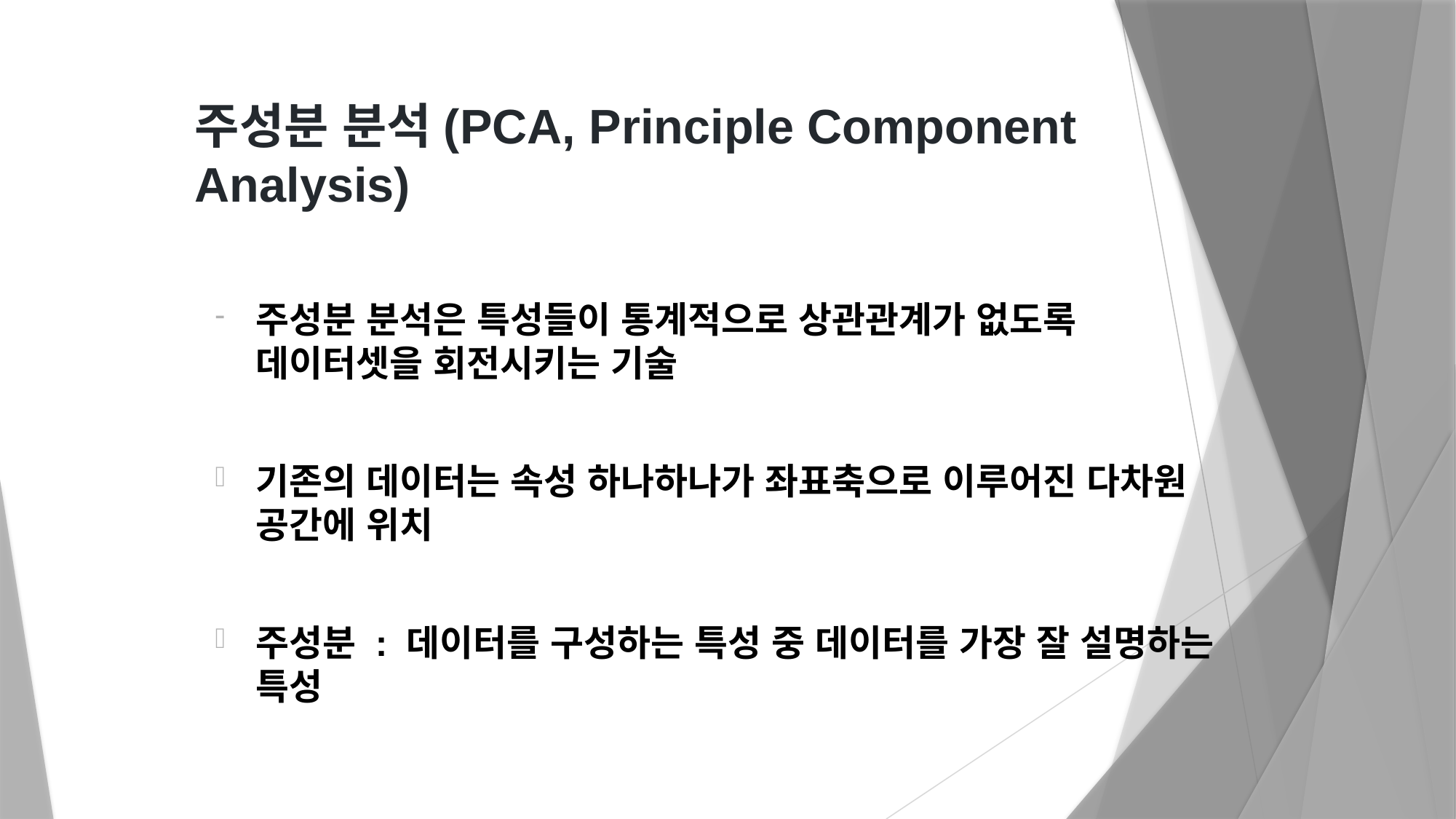

# 주성분 분석(PCA, Principle Component Analysis)
주성분 분석은 특성들이 통계적으로 상관관계가 없도록 데이터셋을 회전시키는 기술

기존의 데이터는 속성 하나하나가 좌표축으로 이루어진 다차원 공간에 위치

주성분 : 데이터를 구성하는 특성 중 데이터를 가장 잘 설명하는 특성